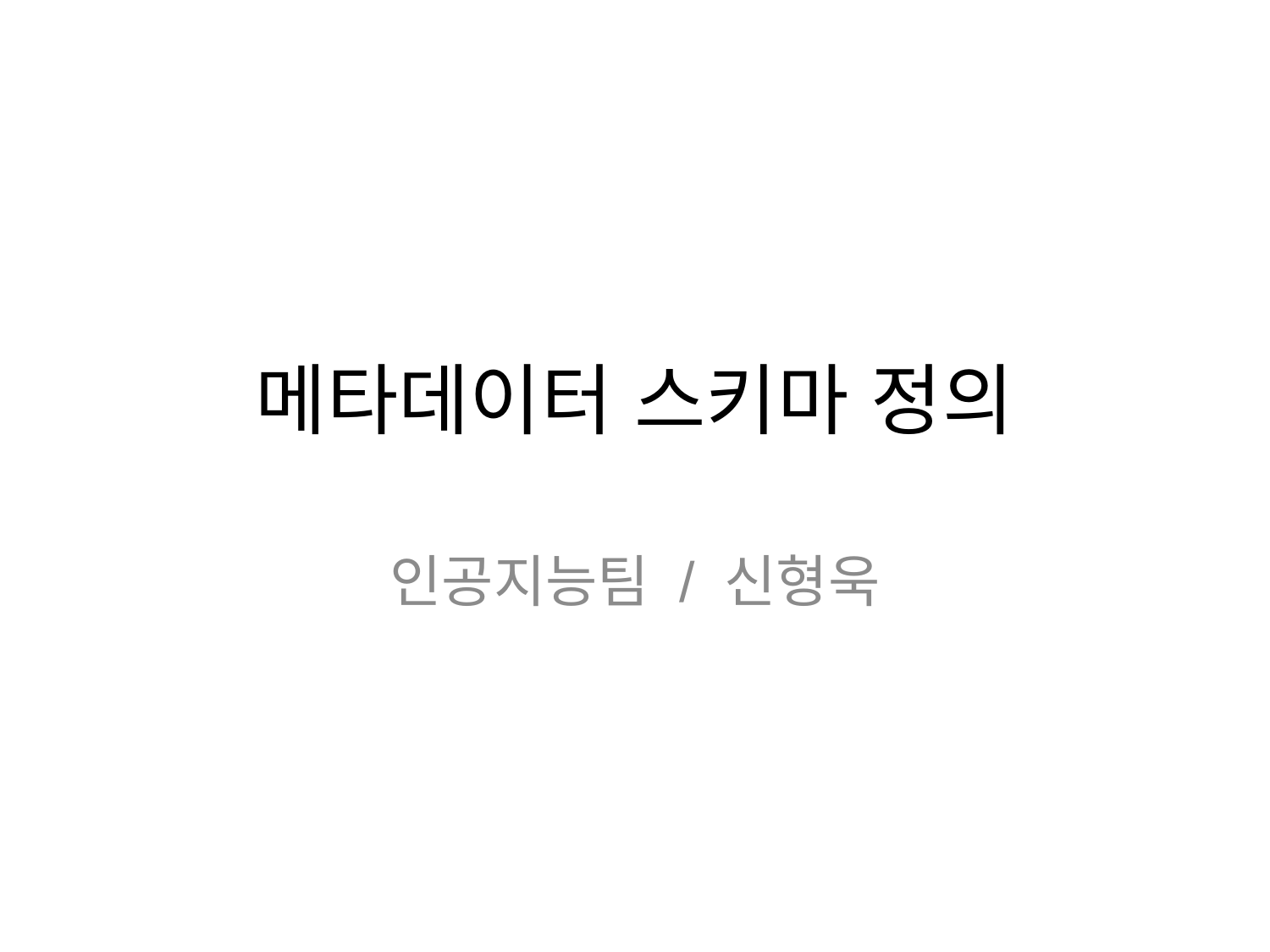

# 메타데이터 스키마 정의
인공지능팀 / 신형욱